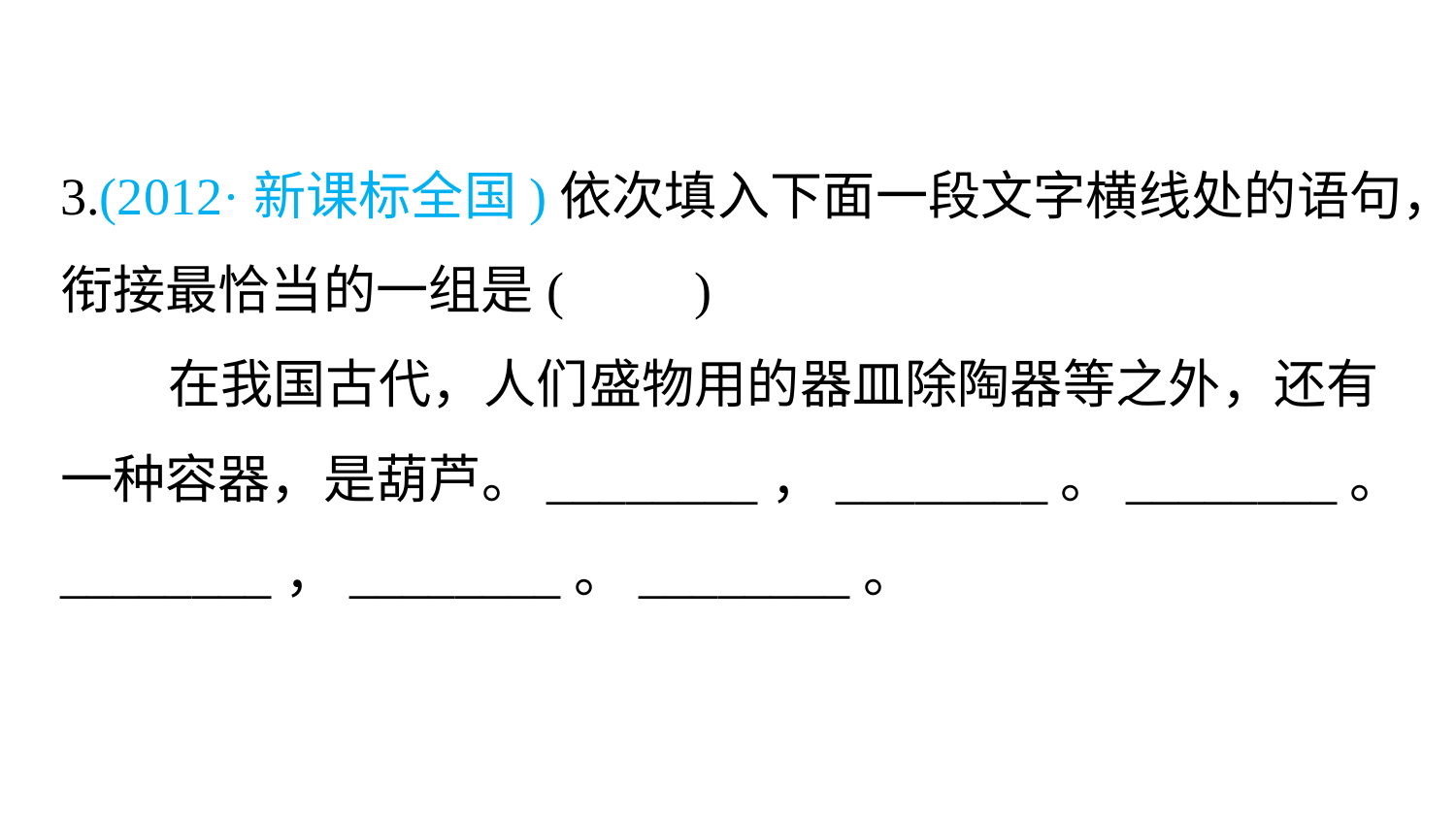

3.(2012·新课标全国)依次填入下面一段文字横线处的语句，衔接最恰当的一组是(　　)
        在我国古代，人们盛物用的器皿除陶器等之外，还有一种容器，是葫芦。________，________。________。________，________。________。